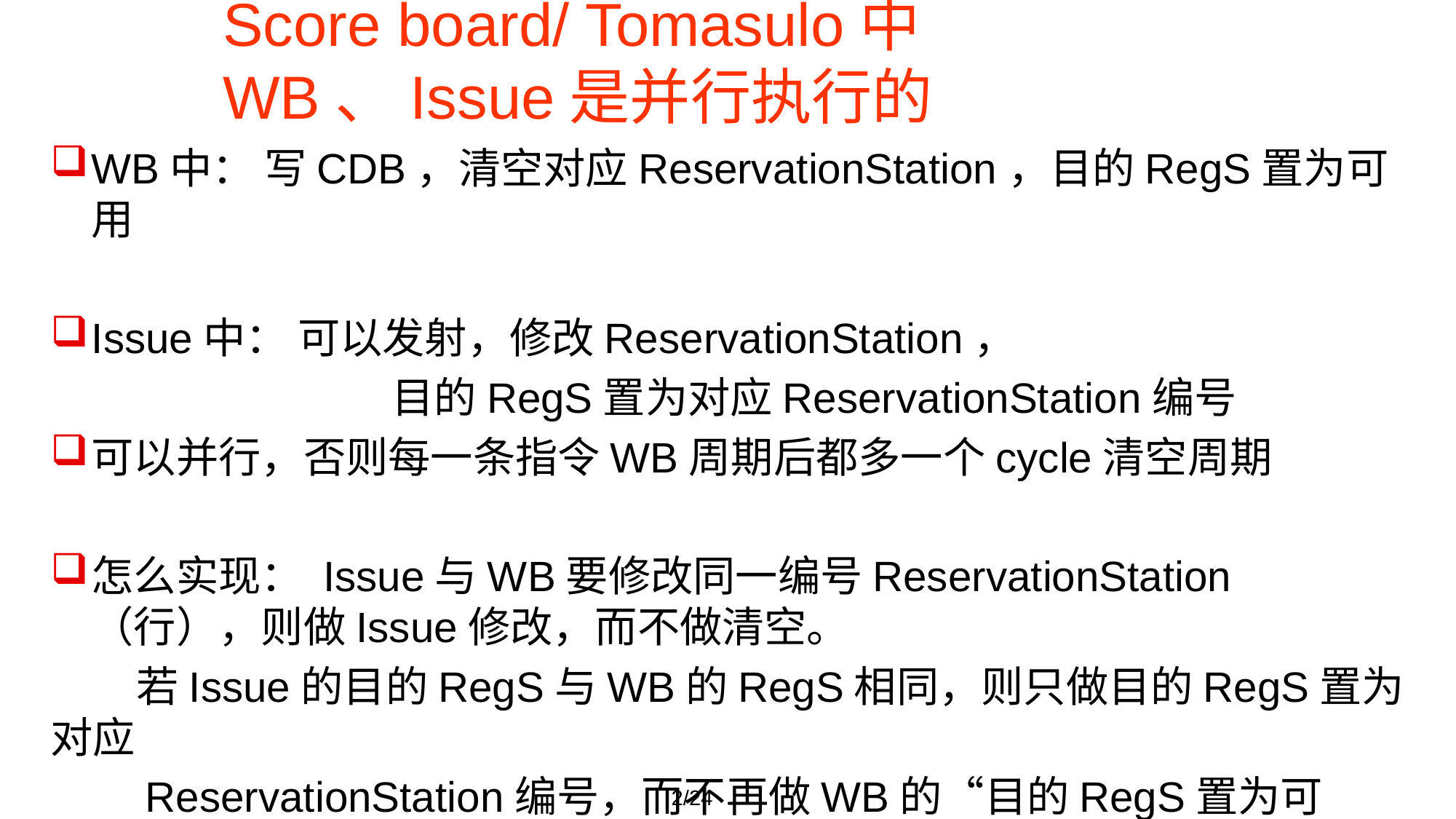

# Score board/ Tomasulo中 WB、Issue是并行执行的
WB中： 写CDB，清空对应ReservationStation，目的RegS置为可用

Issue中： 可以发射，修改ReservationStation，
                                   目的RegS置为对应ReservationStation编号
可以并行，否则每一条指令WB周期后都多一个cycle清空周期

怎么实现： Issue与WB要修改同一编号ReservationStation（行），则做Issue修改，而不做清空。
        若Issue的目的RegS与WB的RegS相同，则只做目的RegS置为对应
        ReservationStation编号，而不再做WB的“目的RegS置为可用”